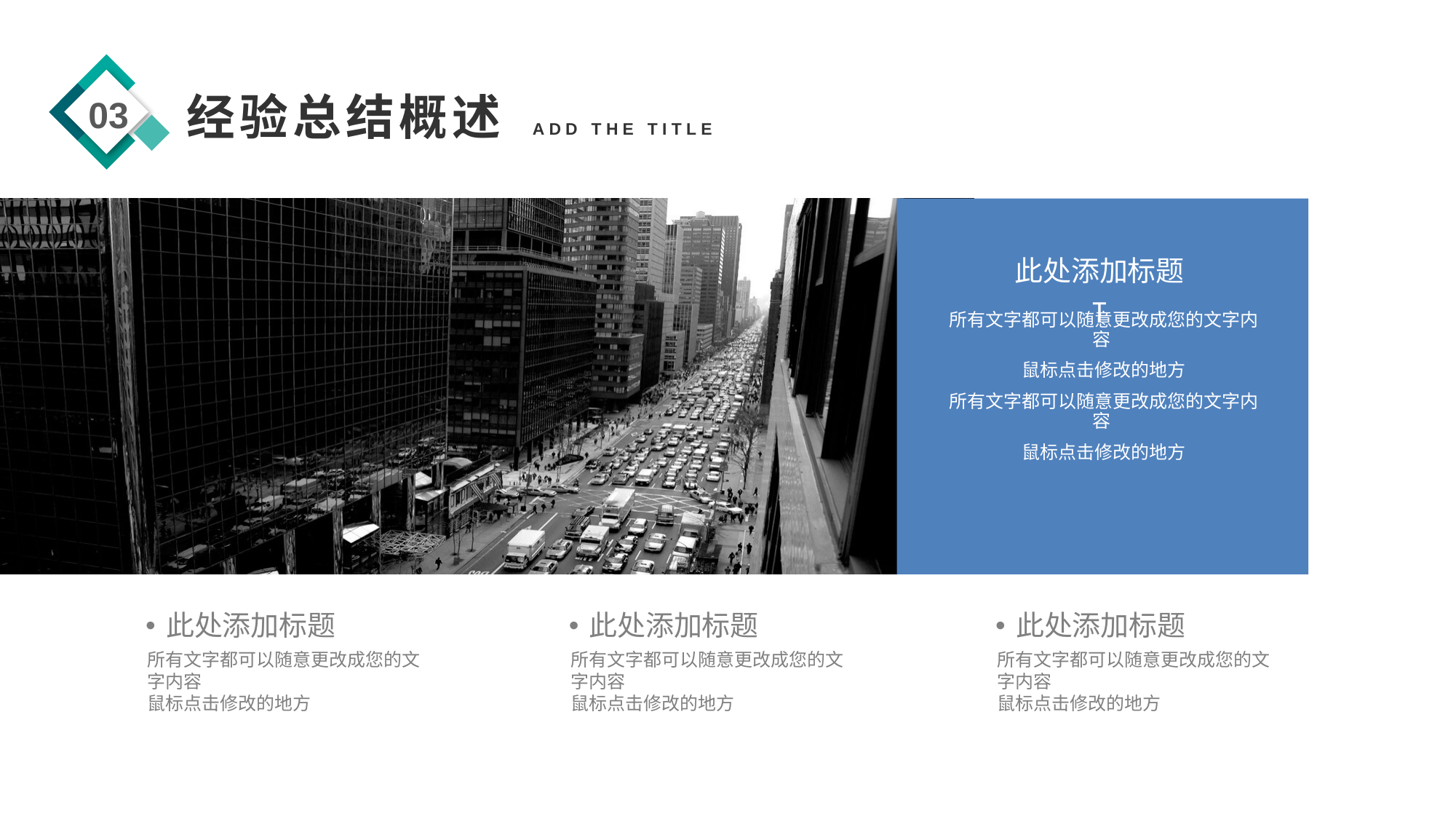

03
经验总结概述 ADD THE TITLE

此处添加标题
T
所有文字都可以随意更改成您的文字内容
鼠标点击修改的地方
所有文字都可以随意更改成您的文字内容
鼠标点击修改的地方

此处添加标题
此处添加标题
此处添加标题
所有文字都可以随意更改成您的文字内容
鼠标点击修改的地方
所有文字都可以随意更改成您的文字内容
鼠标点击修改的地方
所有文字都可以随意更改成您的文字内容
鼠标点击修改的地方